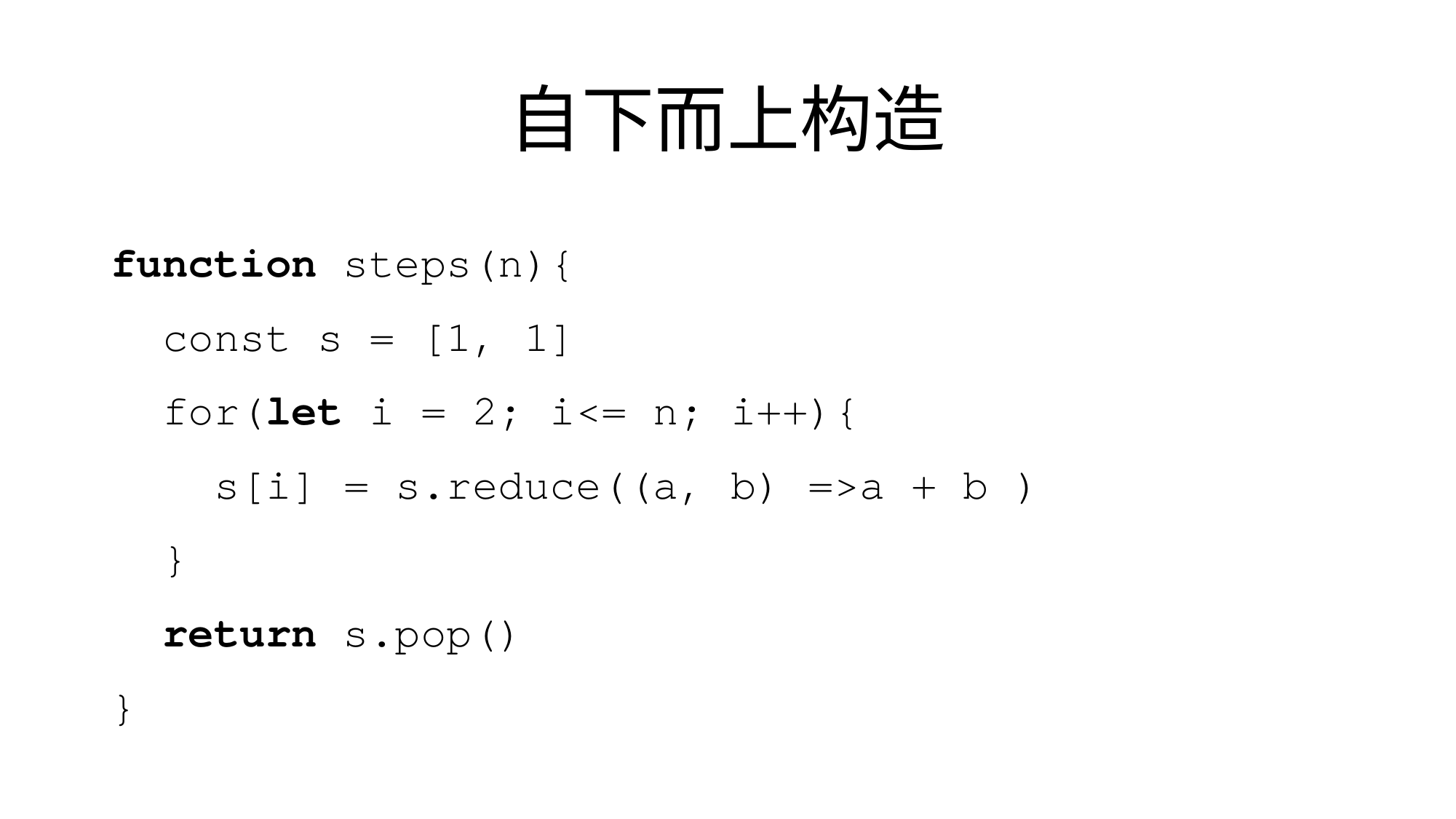

# 自下而上构造
function steps(n){
  const s = [1, 1]
  for(let i = 2; i<= n; i++){
    s[i] = s.reduce((a, b) =>a + b )
  }
  return s.pop()
}